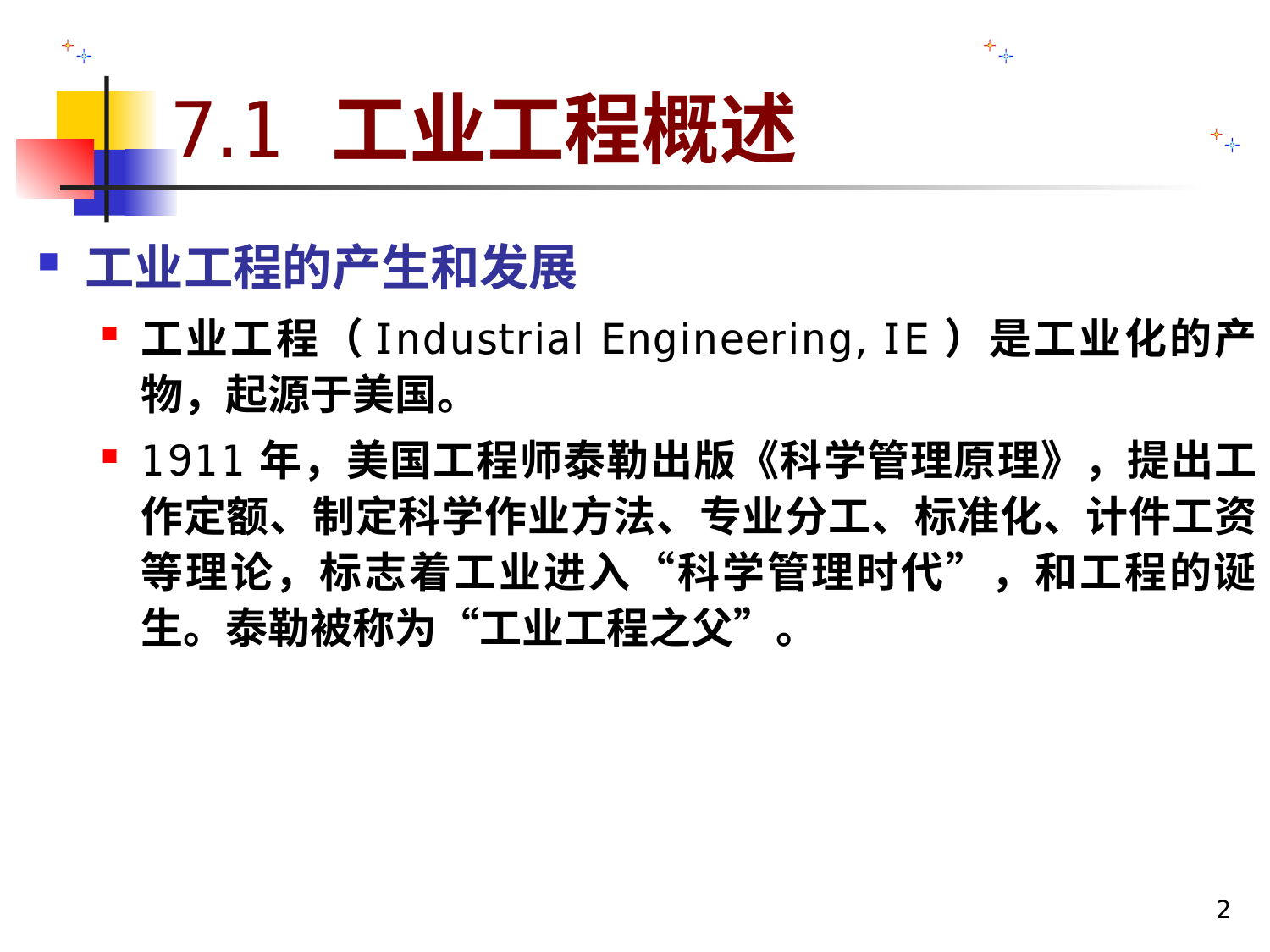

# 7.1 工业工程概述
工业工程的产生和发展
工业工程（Industrial Engineering, IE）是工业化的产物，起源于美国。
1911年，美国工程师泰勒出版《科学管理原理》，提出工作定额、制定科学作业方法、专业分工、标准化、计件工资等理论，标志着工业进入“科学管理时代”，和工程的诞生。泰勒被称为“工业工程之父”。
2